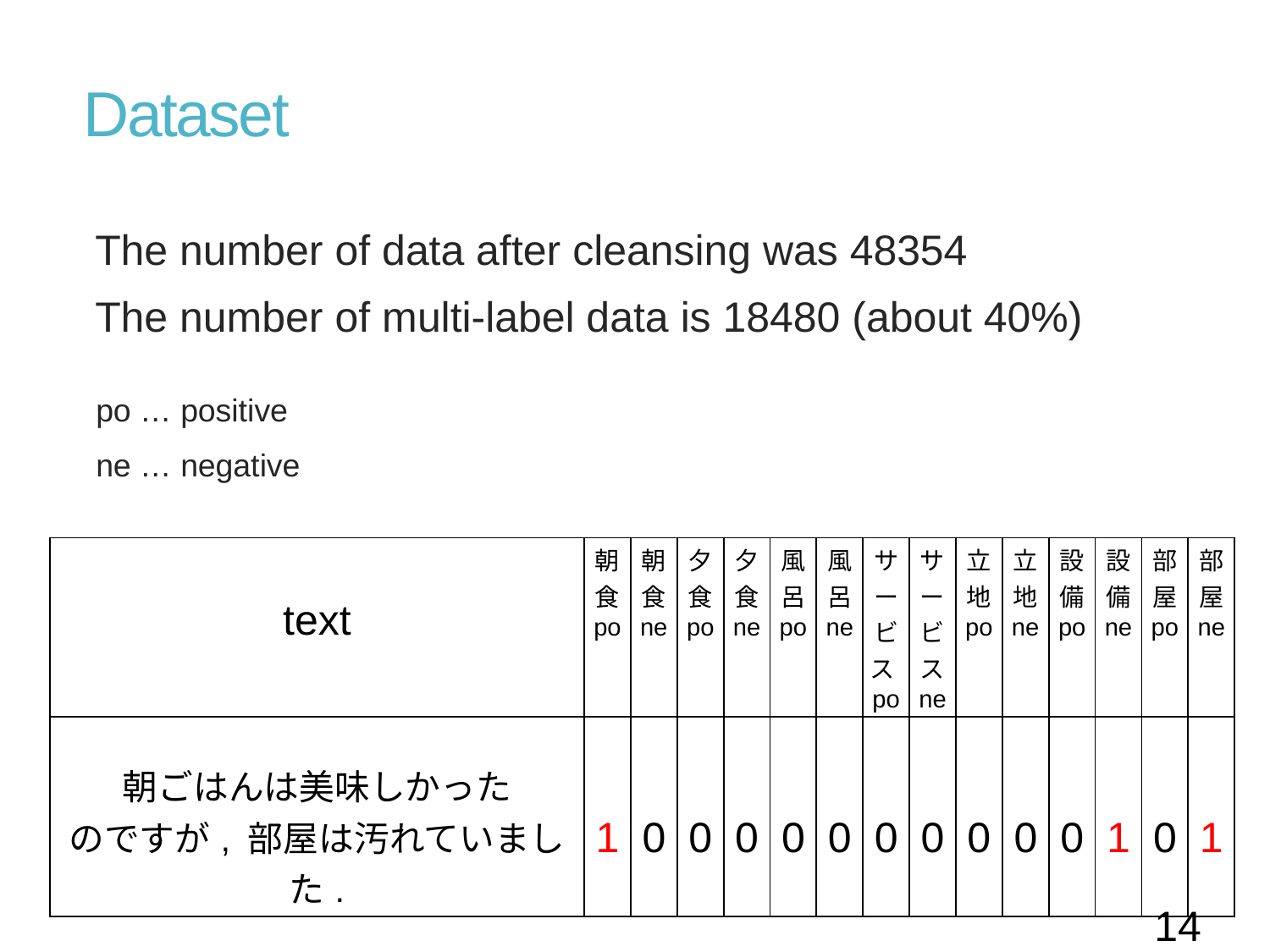

# Dataset
 The number of data after cleansing was 48354
 The number of multi-label data is 18480 (about 40%)
po … positive
ne … negative

| text | 朝食 po | 朝食 ne | 夕食 po | 夕食 ne | 風呂 po | 風呂 ne | サービスpo | サービス ne | 立地 po | 立地 ne | 設備 po | 設備 ne | 部屋 po | 部屋 ne |
| --- | --- | --- | --- | --- | --- | --- | --- | --- | --- | --- | --- | --- | --- | --- |
| 朝ごはんは美味しかった のですが, 部屋は汚れていました. | 1 | 0 | 0 | 0 | 0 | 0 | 0 | 0 | 0 | 0 | 0 | 1 | 0 | 1 |
14